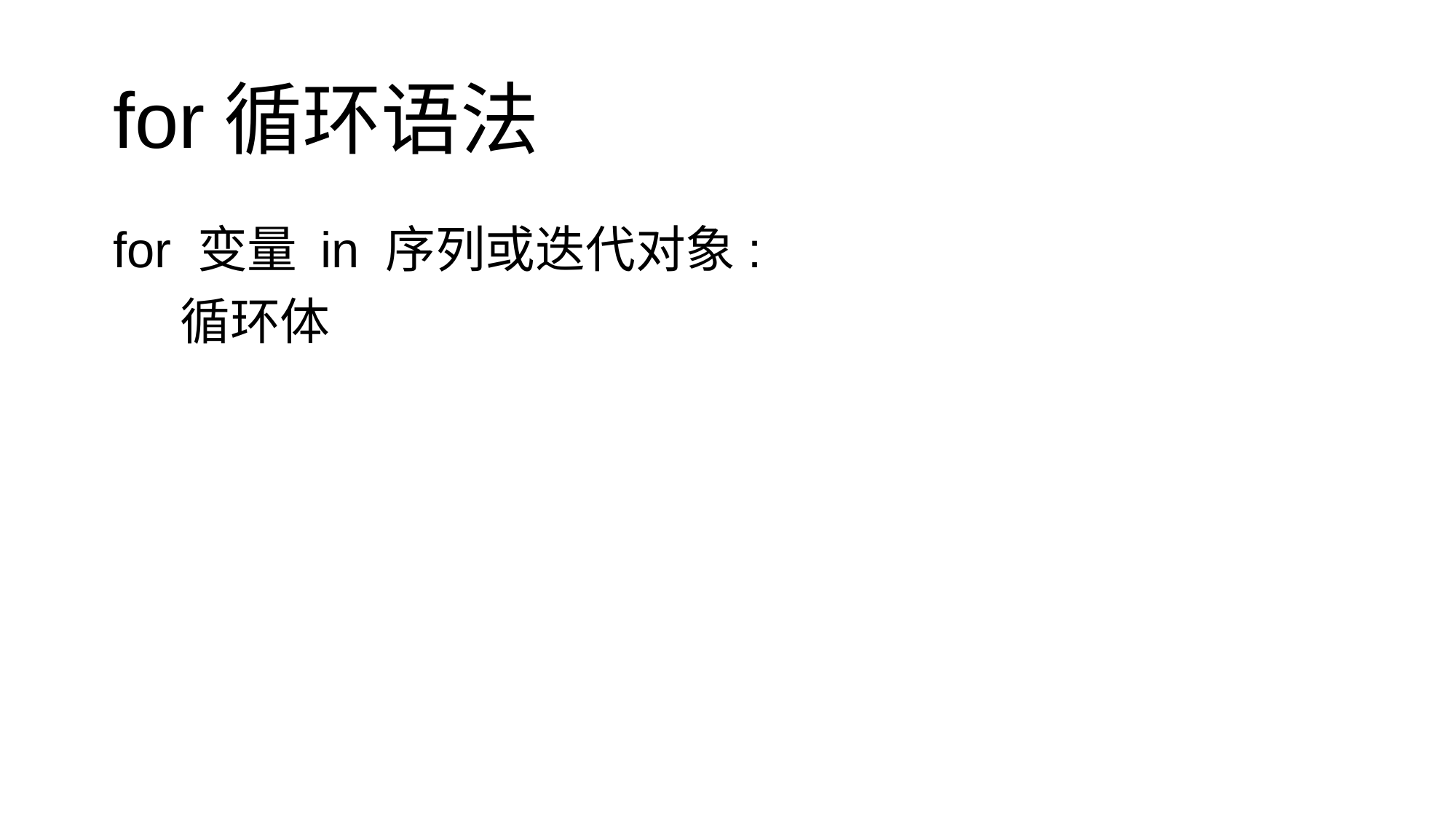

# for循环语法
for 变量 in 序列或迭代对象:
	  循环体